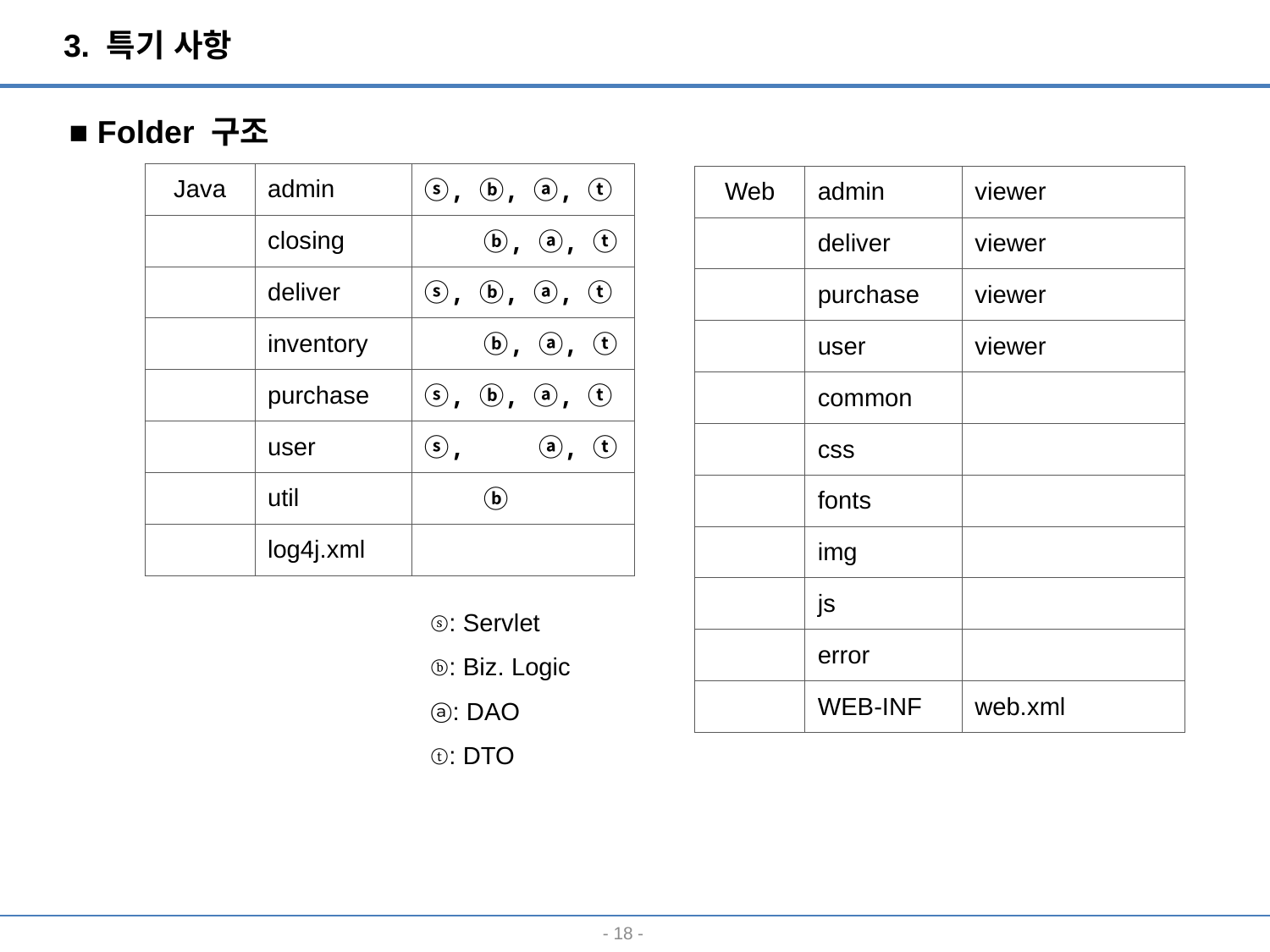

3. 특기 사항
■ Folder 구조
| Java | admin | ⓢ, ⓑ, ⓐ, ⓣ |
| --- | --- | --- |
|  | closing | ⓑ, ⓐ, ⓣ |
|  | deliver | ⓢ, ⓑ, ⓐ, ⓣ |
|  | inventory | ⓑ, ⓐ, ⓣ |
|  | purchase | ⓢ, ⓑ, ⓐ, ⓣ |
|  | user | ⓢ, ⓐ, ⓣ |
|  | util | ⓑ |
|  | log4j.xml |  |
| Web | admin | viewer |
| --- | --- | --- |
|  | deliver | viewer |
|  | purchase | viewer |
|  | user | viewer |
|  | common |  |
|  | css |  |
|  | fonts |  |
|  | img |  |
|  | js |  |
|  | error |  |
|  | WEB-INF | web.xml |
ⓢ: Servlet
ⓑ: Biz. Logic
ⓐ: DAO
ⓣ: DTO
- 18 -